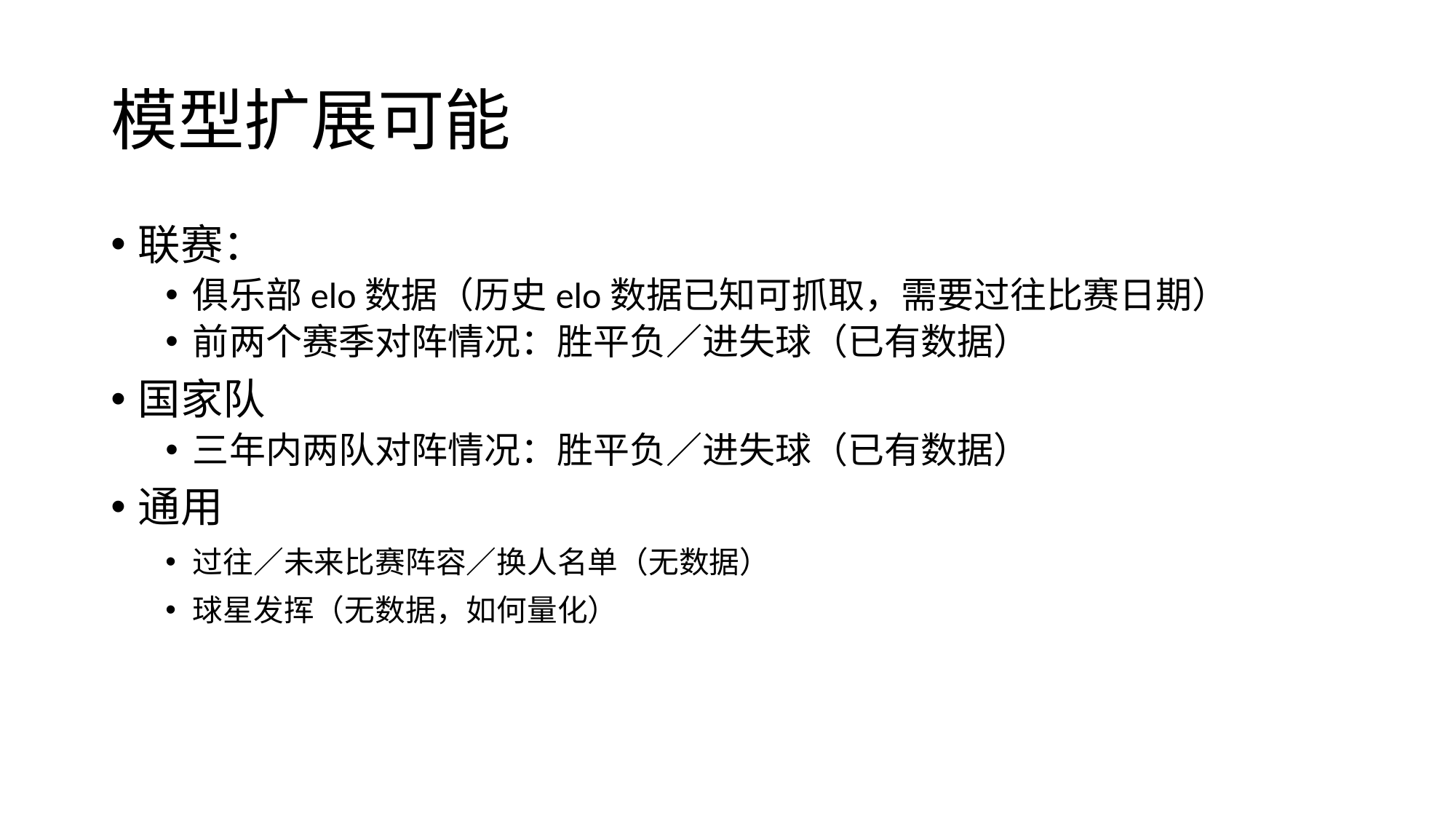

# 模型扩展可能
联赛：
俱乐部elo数据（历史elo数据已知可抓取，需要过往比赛日期）
前两个赛季对阵情况：胜平负／进失球（已有数据）
国家队
三年内两队对阵情况：胜平负／进失球（已有数据）
通用
过往／未来比赛阵容／换人名单（无数据）
球星发挥（无数据，如何量化）